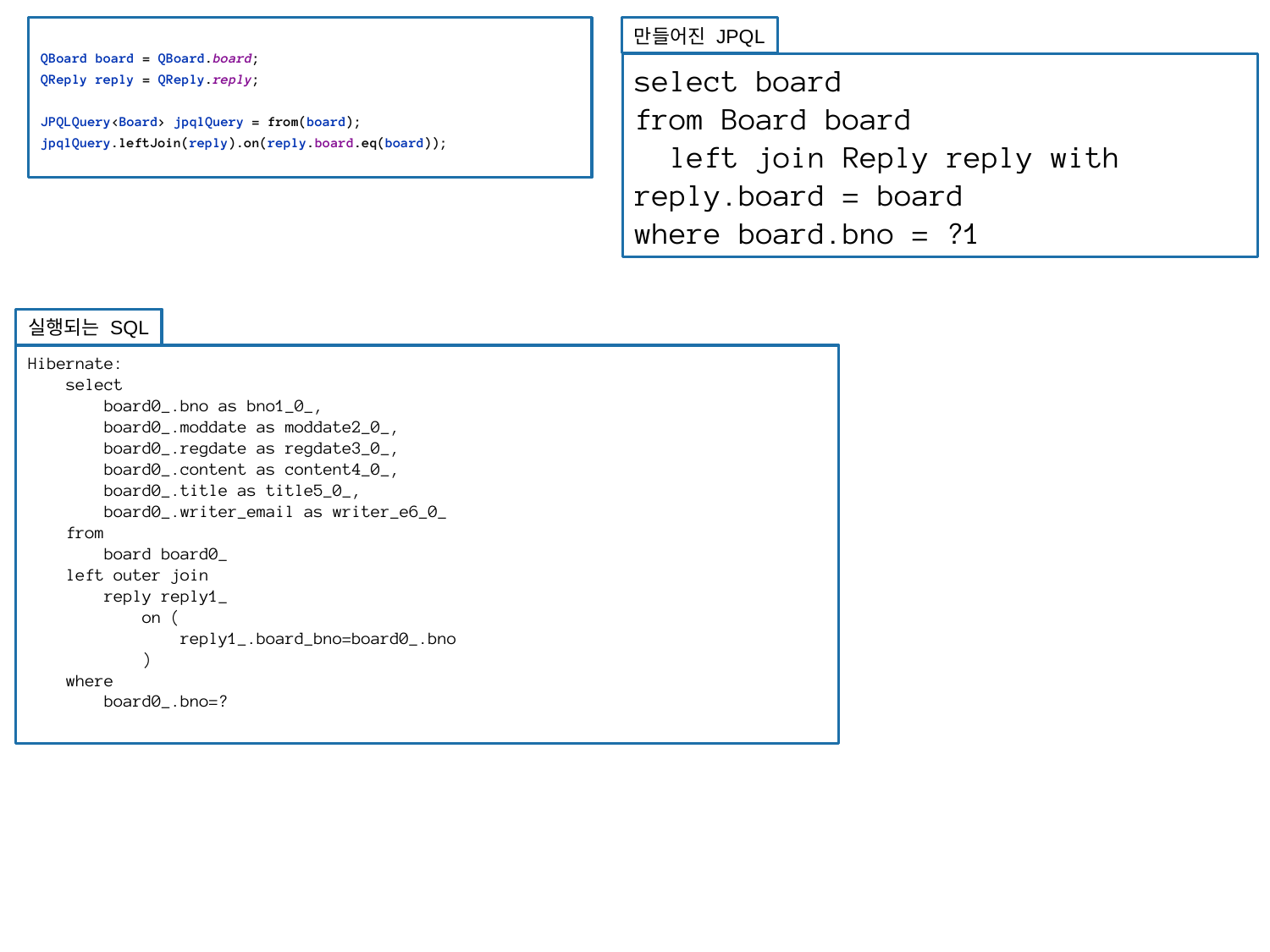

QBoard board = QBoard.board;
QReply reply = QReply.reply;
JPQLQuery<Board> jpqlQuery = from(board);
jpqlQuery.leftJoin(reply).on(reply.board.eq(board));

만들어진 JPQL
select board
from Board board
  left join Reply reply with reply.board = board
where board.bno = ?1
실행되는 SQL
Hibernate:
    select
        board0_.bno as bno1_0_,
        board0_.moddate as moddate2_0_,
        board0_.regdate as regdate3_0_,
        board0_.content as content4_0_,
        board0_.title as title5_0_,
        board0_.writer_email as writer_e6_0_
    from
        board board0_
    left outer join
        reply reply1_
            on (
                reply1_.board_bno=board0_.bno
            )
    where
        board0_.bno=?